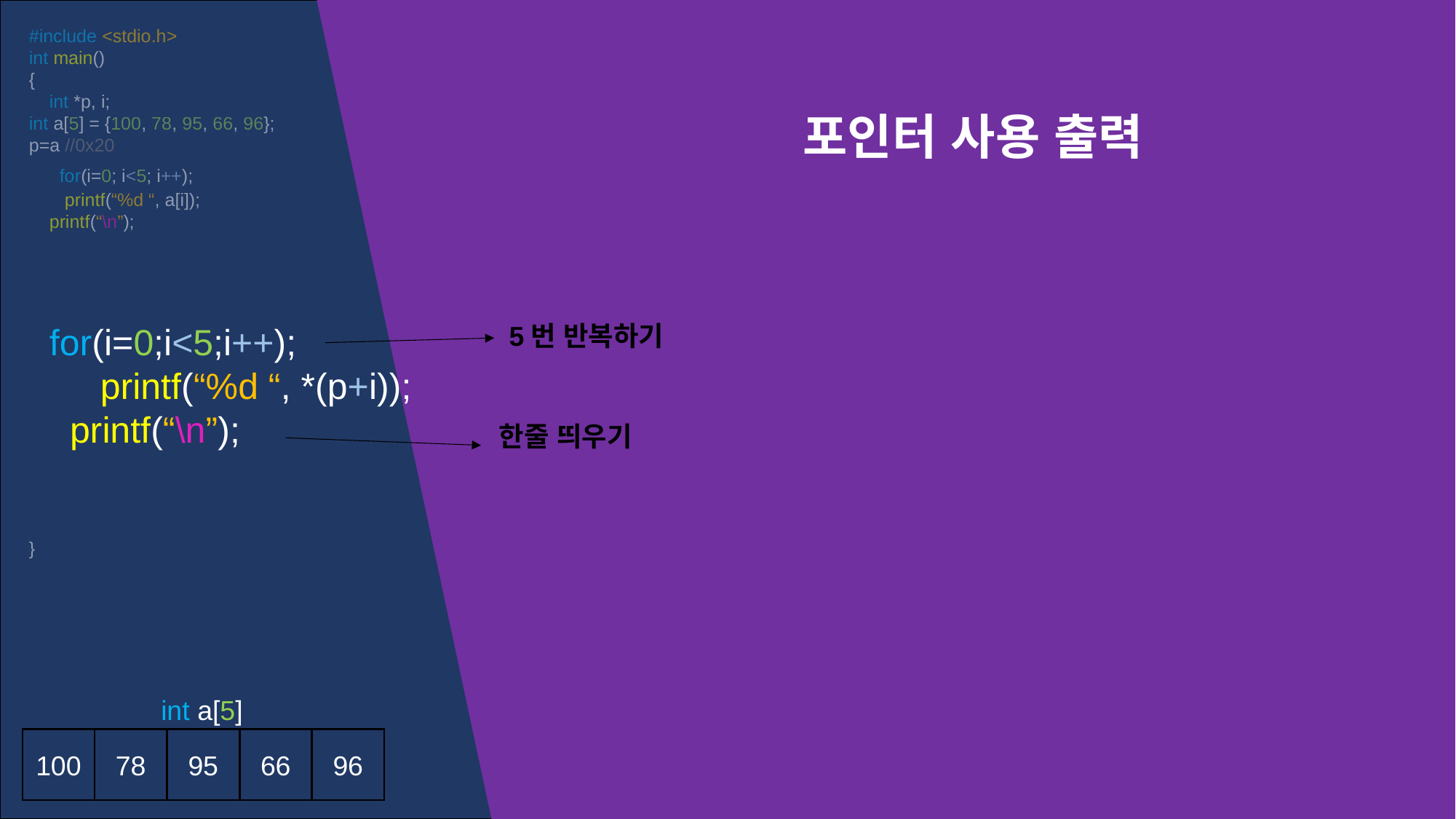

배열이름 +첨자 사용 출력
#include <stdio.h>
int main()
{
    int *p, i;
int a[5] = {100, 78, 95, 66, 96};
p=a //0x20
    for(i=0; i<5; i++);
       printf(“%d “, a[i]);
    printf(“\n”);

    for(i=0;i<5;i++);
       printf(“%d “, *(p+i));
    printf(“\n”);

}
포인터 사용 출력
이 포인터 주소에 정수를 더하면 0x21로 1씩 주소가 늘어나지 않고
0x20 > 0x24씩 늘어나는데

포인터 변수에 정수를 더한다는건 변수의 자료형의
Byte를 더하는것이기 때문이다.
반복할때마다 배열의 n번째칸을
한칸씩 띄어 출력(n은 반복시마다 1씩 늘어남)
5번 반복하기

//그리고 배열 a의 첫번째 요소의 주소를
  포인터 변수에 저장한다

한줄 띄우기

100 78 95 66 96

100 78 95 66 96
int a[5]
100
78
95
66
96
0x24
0x28
0x2C
0x31
결과
1
2
3
4
0